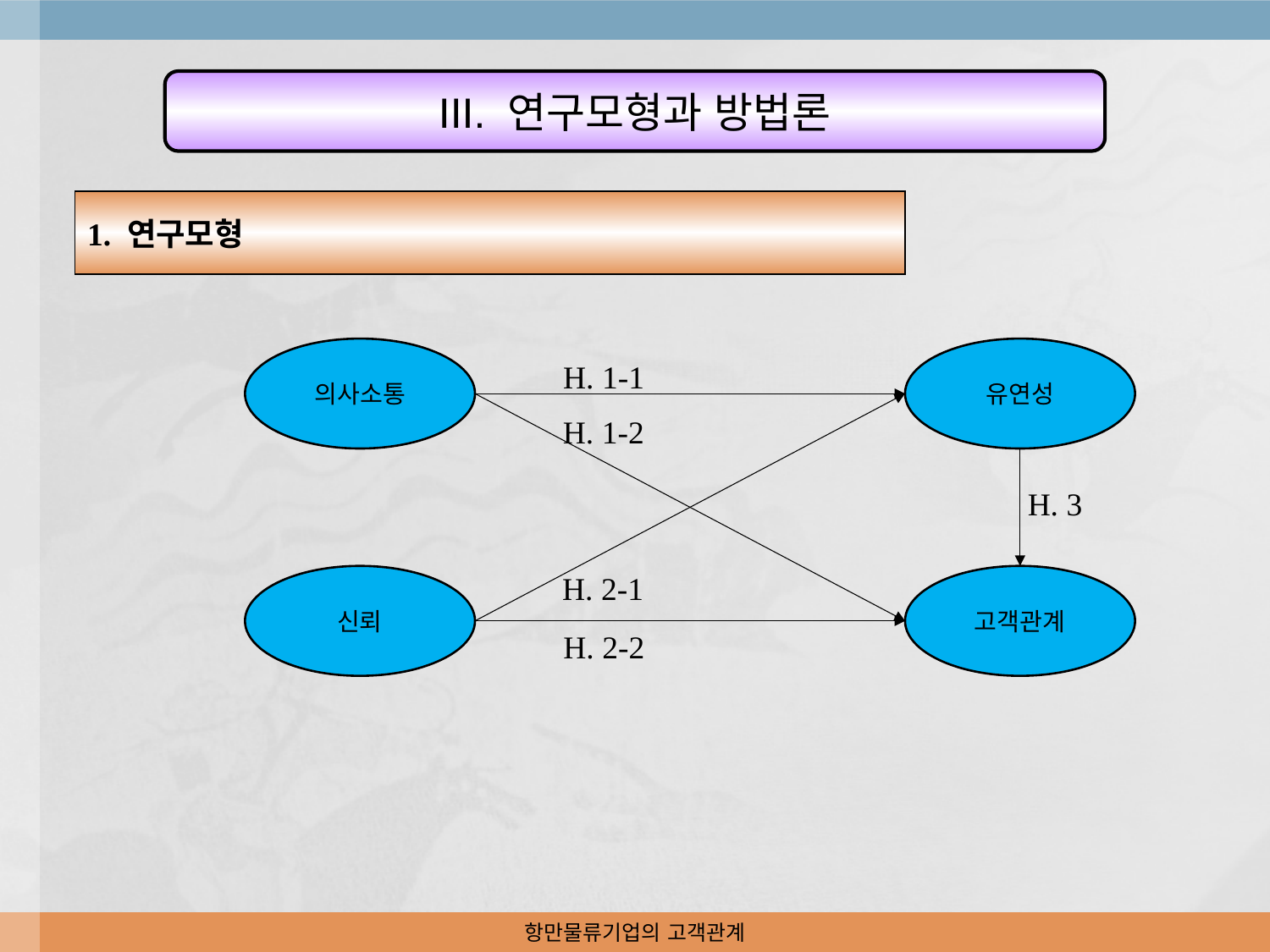

III. 연구모형과 방법론
1. 연구모형
의사소통
유연성
H. 1-1
H. 1-2
H. 3
H. 2-1
신뢰
고객관계
H. 2-2
항만물류기업의 고객관계